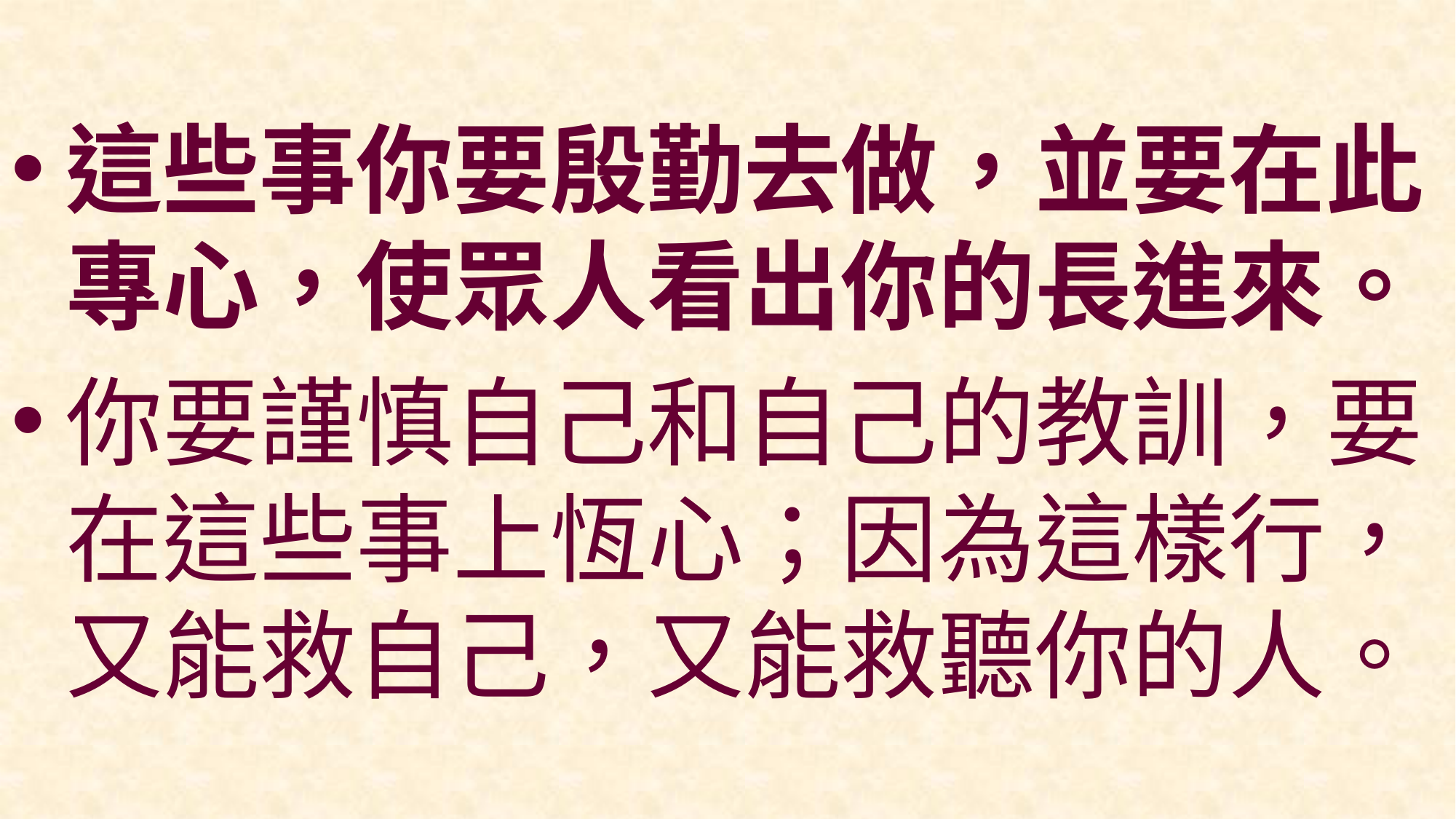

這些事你要殷勤去做，並要在此專心，使眾人看出你的長進來。
你要謹慎自己和自己的教訓，要在這些事上恆心；因為這樣行，又能救自己，又能救聽你的人。